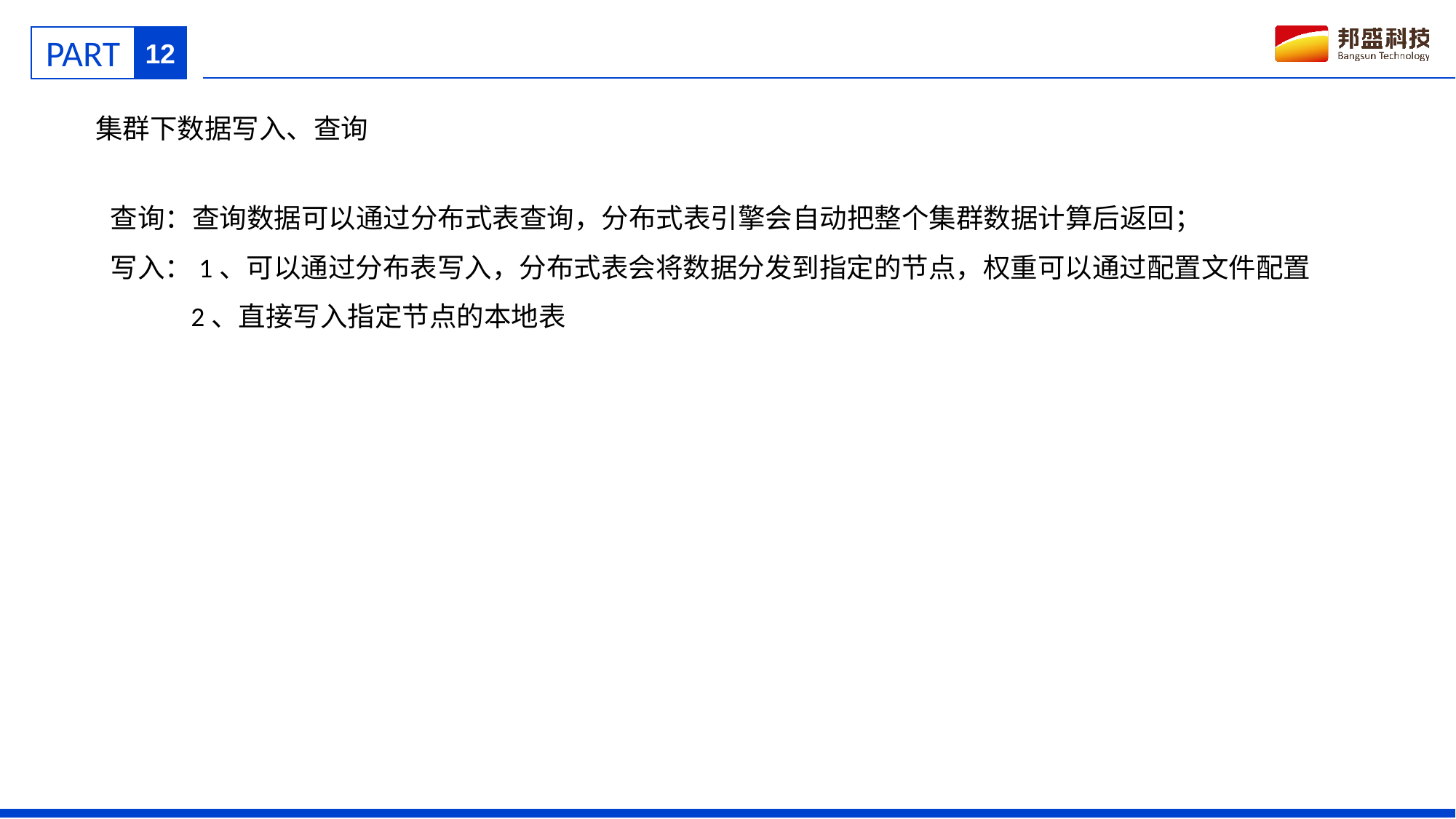

12
集群下数据写入、查询
查询：查询数据可以通过分布式表查询，分布式表引擎会自动把整个集群数据计算后返回；
写入：1、可以通过分布表写入，分布式表会将数据分发到指定的节点，权重可以通过配置文件配置
             2、直接写入指定节点的本地表